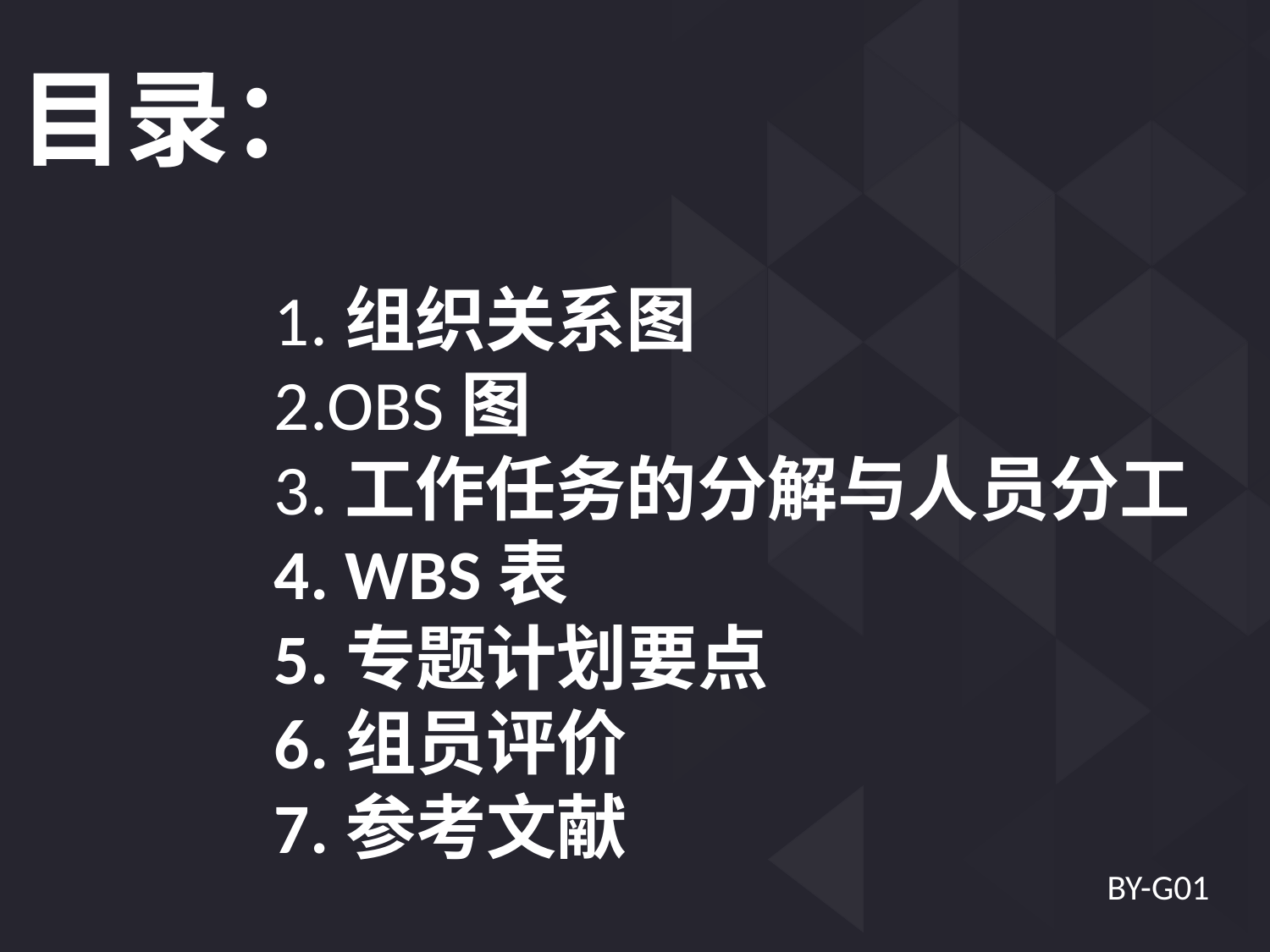

目录：
1.组织关系图
2.OBS图
3.工作任务的分解与人员分工
4. WBS表
5.专题计划要点
6.组员评价
7.参考文献

BY-G01